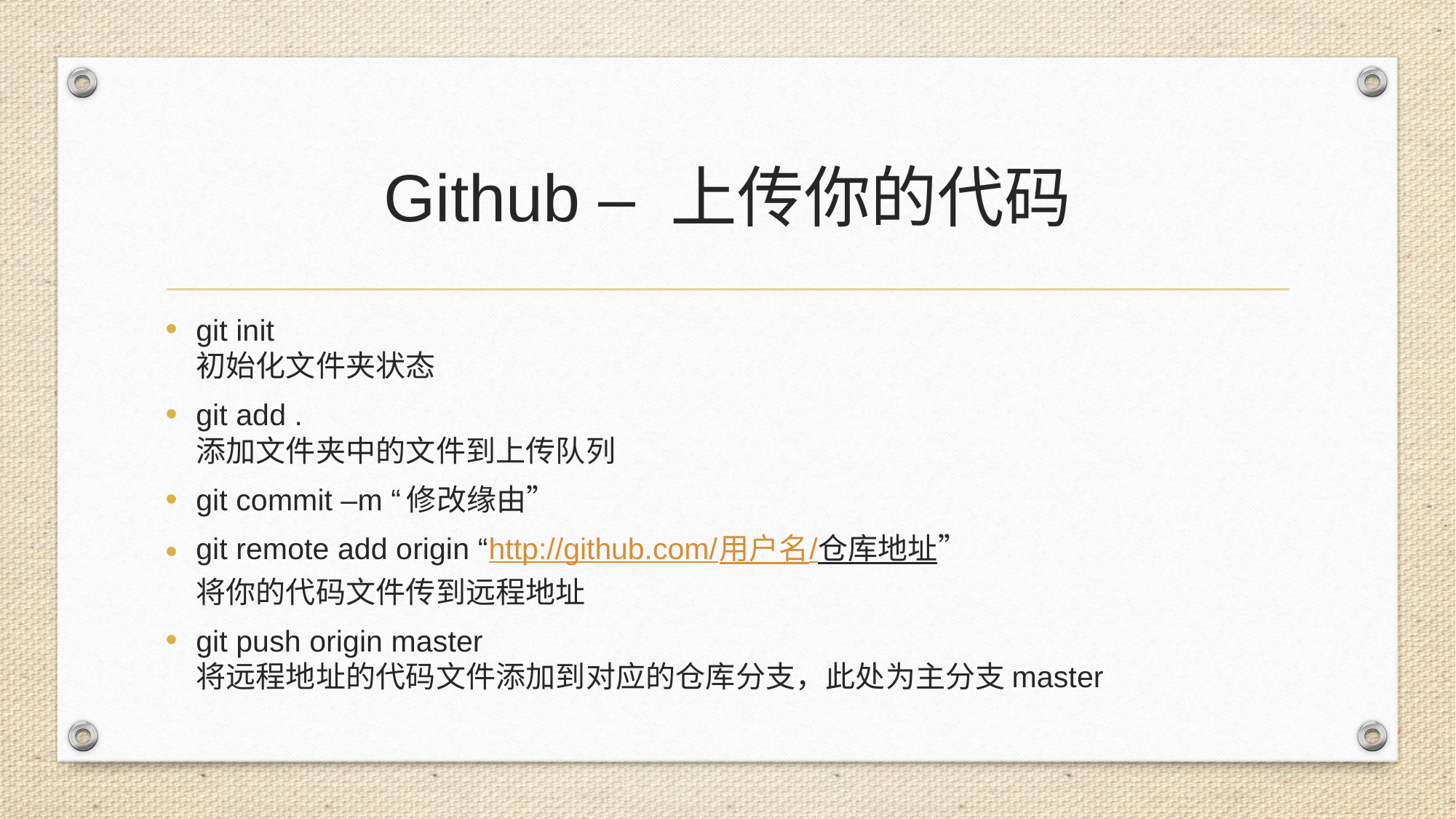

# Github – 上传你的代码
git init
初始化文件夹状态
git add .
添加文件夹中的文件到上传队列
git commit –m “修改缘由”
git remote add origin “http://github.com/用户名/仓库地址”
将你的代码文件传到远程地址
git push origin master
将远程地址的代码文件添加到对应的仓库分支，此处为主分支master